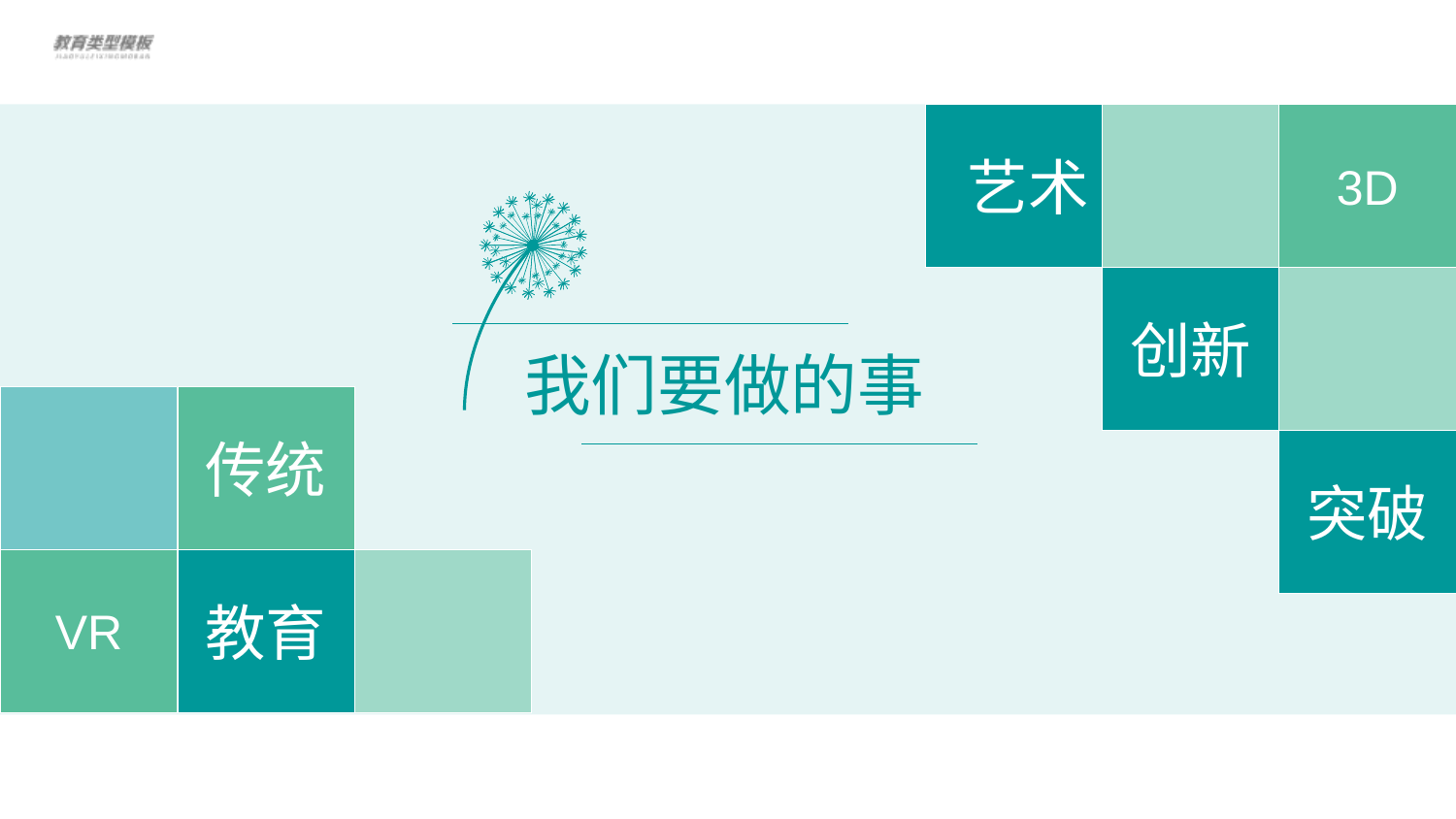

艺术

3D

创新

我们要做的事

传统
突破
VR
教育